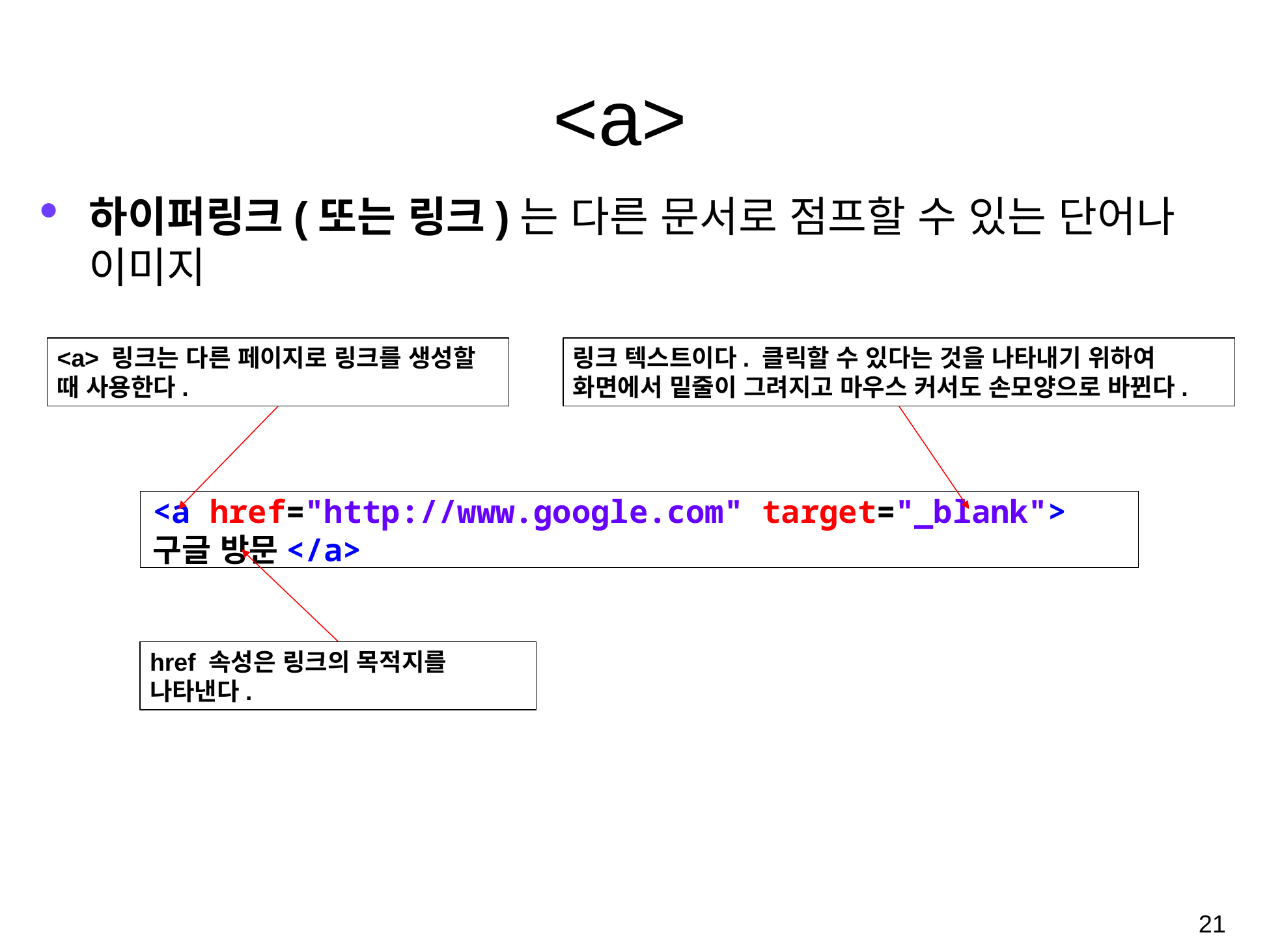

# <a>
하이퍼링크(또는 링크)는 다른 문서로 점프할 수 있는 단어나 이미지

<a> 링크는 다른 페이지로 링크를 생성할 때 사용한다.
링크 텍스트이다. 클릭할 수 있다는 것을 나타내기 위하여 화면에서 밑줄이 그려지고 마우스 커서도 손모양으로 바뀐다.
<a href="http://www.google.com" target="_blank">구글 방문</a>
href 속성은 링크의 목적지를 나타낸다.
21